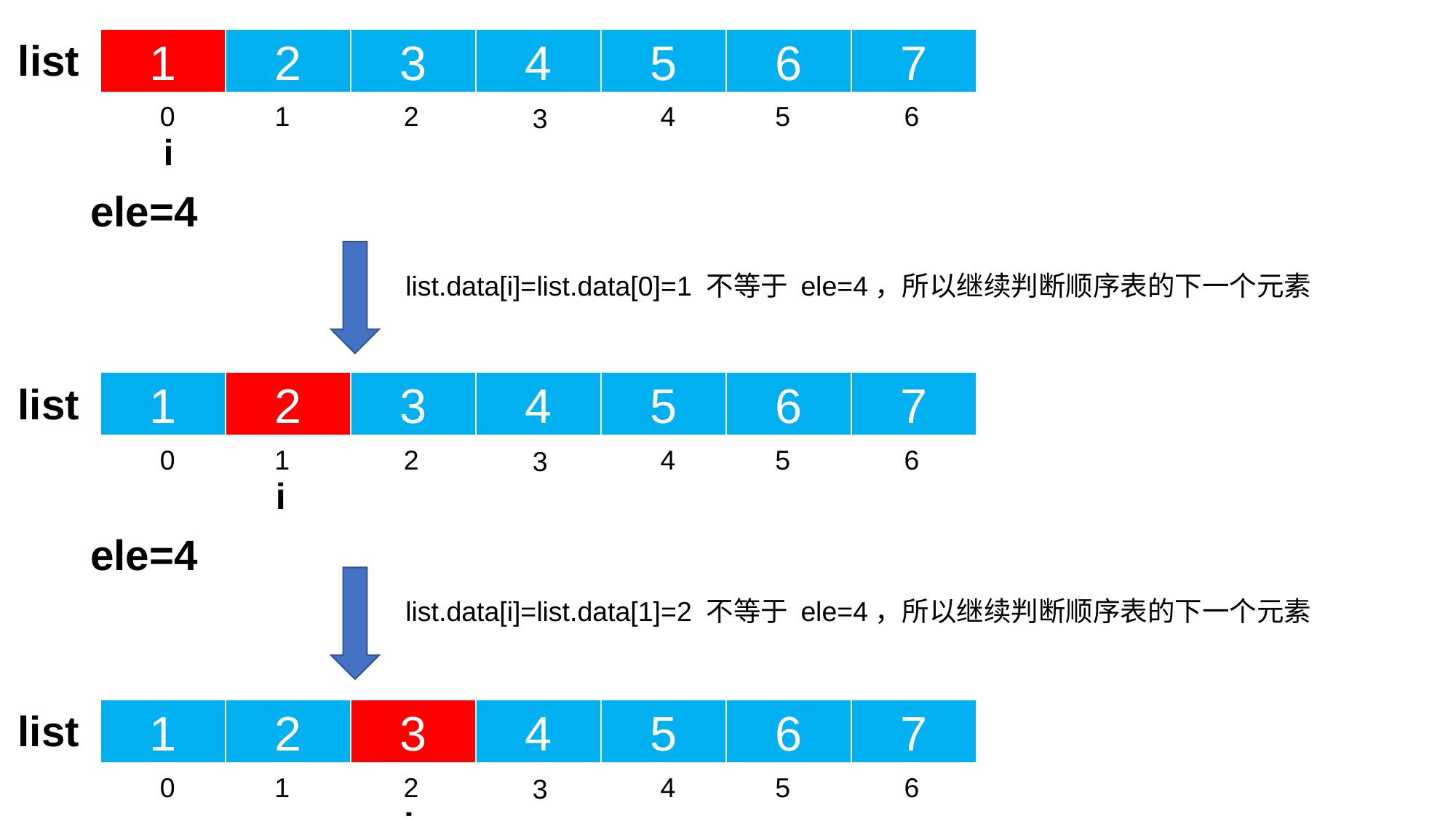

list
1
2
3
4
5
6
7

0
1
2
4
5
6
3
i
ele=4

list.data[i]=list.data[0]=1 不等于 ele=4，所以继续判断顺序表的下一个元素
list
1
2
3
4
5
6
7

0
1
2
4
5
6
3
i
ele=4

list.data[i]=list.data[1]=2 不等于 ele=4，所以继续判断顺序表的下一个元素
list
1
2
3
4
5
6
7

0
1
2
4
5
6
3
i
ele=4

list.data[i]=list.data[2]=3 不等于 ele=4，所以继续判断顺序表的下一个元素
list
1
2
3
4
5
6
7

0
1
2
4
5
6
3
i
ele=4

list.data[i]=list.data[2]=4 等于 ele=4，所以退出循环，并且返回位序 i=3
index=3